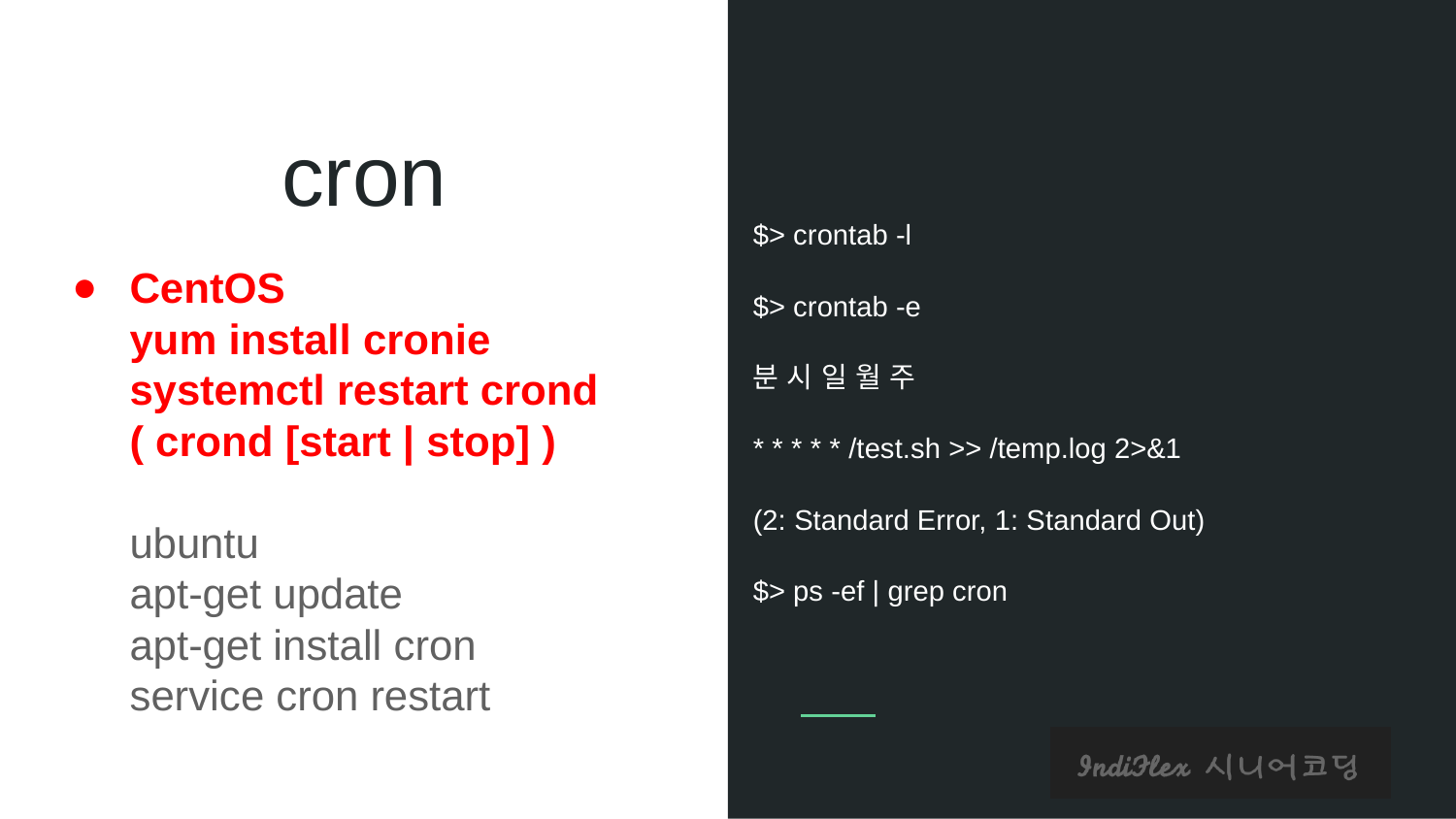

# cron
$> crontab -l
$> crontab -e
분 시 일 월 주
* * * * * /test.sh >> /temp.log 2>&1
(2: Standard Error, 1: Standard Out)
$> ps -ef | grep cron
CentOS
yum install cronie
systemctl restart crond
( crond [start | stop] )

ubuntu
apt-get update
apt-get install cron
service cron restart